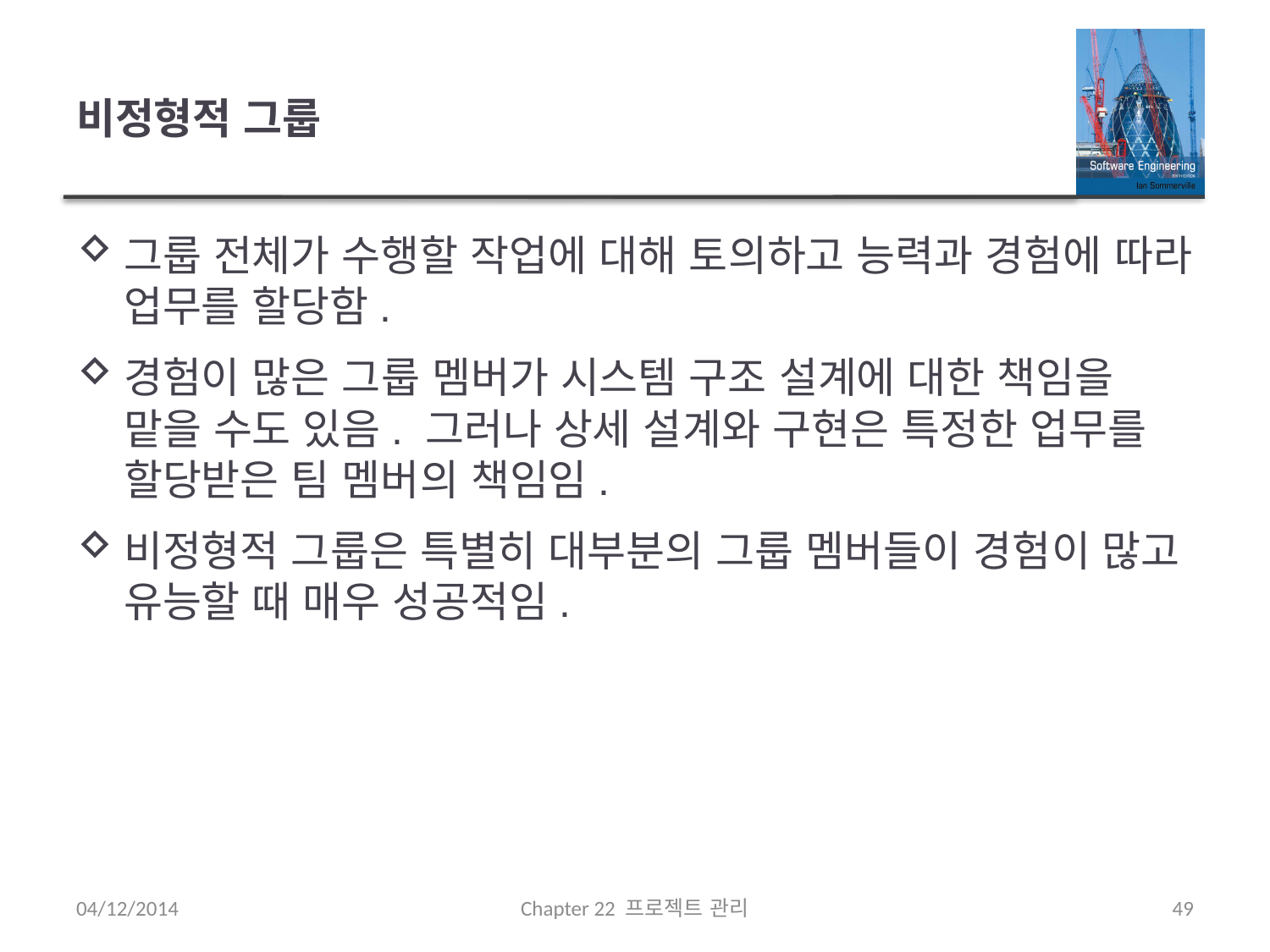

# 비정형적 그룹
그룹 전체가 수행할 작업에 대해 토의하고 능력과 경험에 따라 업무를 할당함.
경험이 많은 그룹 멤버가 시스템 구조 설계에 대한 책임을 맡을 수도 있음. 그러나 상세 설계와 구현은 특정한 업무를 할당받은 팀 멤버의 책임임.
비정형적 그룹은 특별히 대부분의 그룹 멤버들이 경험이 많고 유능할 때 매우 성공적임.
04/12/2014
Chapter 22 프로젝트 관리
49